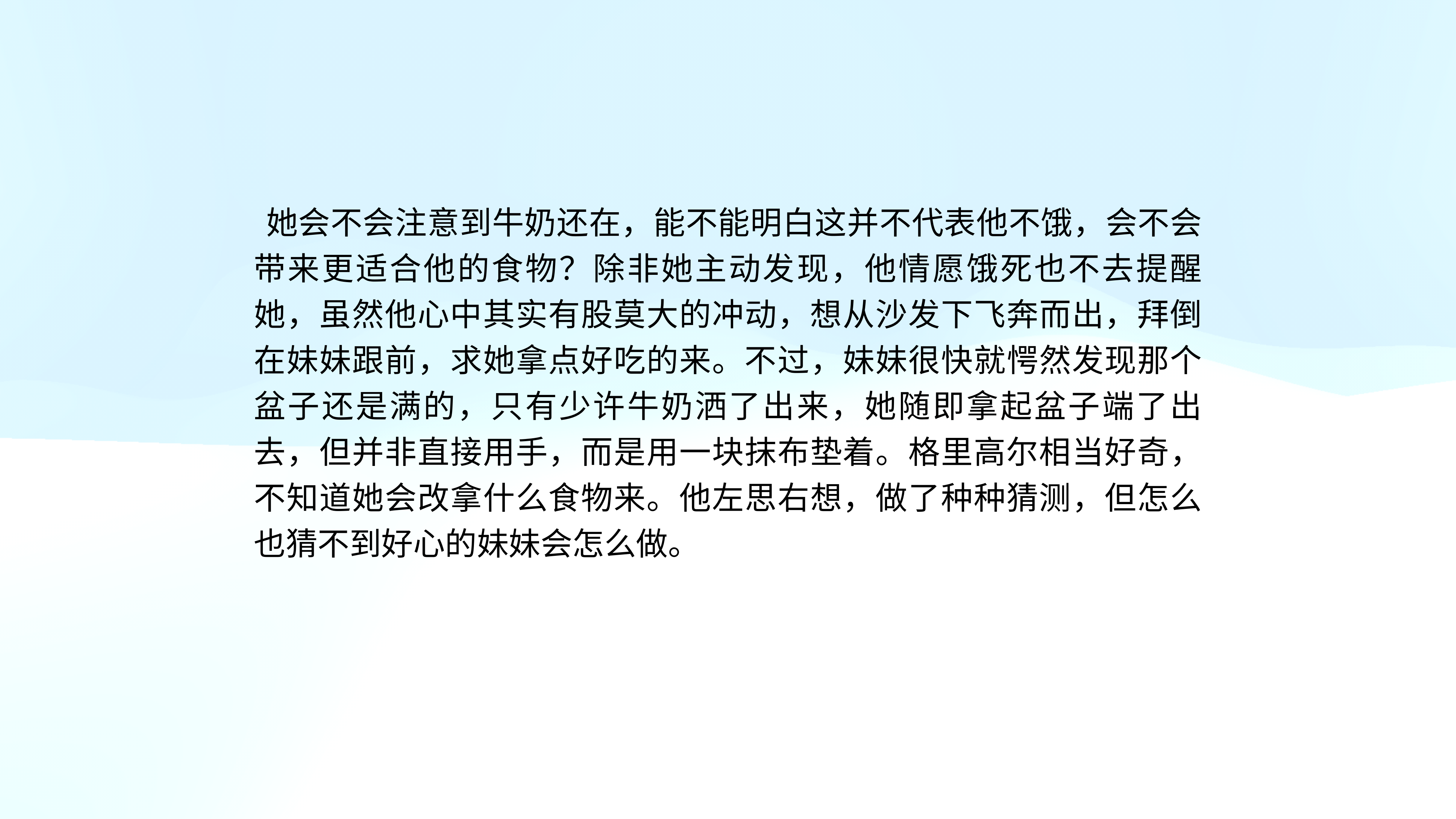

她会不会注意到牛奶还在，能不能明白这并不代表他不饿，会不会带来更适合他的食物？除非她主动发现，他情愿饿死也不去提醒她，虽然他心中其实有股莫大的冲动，想从沙发下飞奔而出，拜倒在妹妹跟前，求她拿点好吃的来。不过，妹妹很快就愕然发现那个盆子还是满的，只有少许牛奶洒了出来，她随即拿起盆子端了出去，但并非直接用手，而是用一块抹布垫着。格里高尔相当好奇，不知道她会改拿什么食物来。他左思右想，做了种种猜测，但怎么也猜不到好心的妹妹会怎么做。